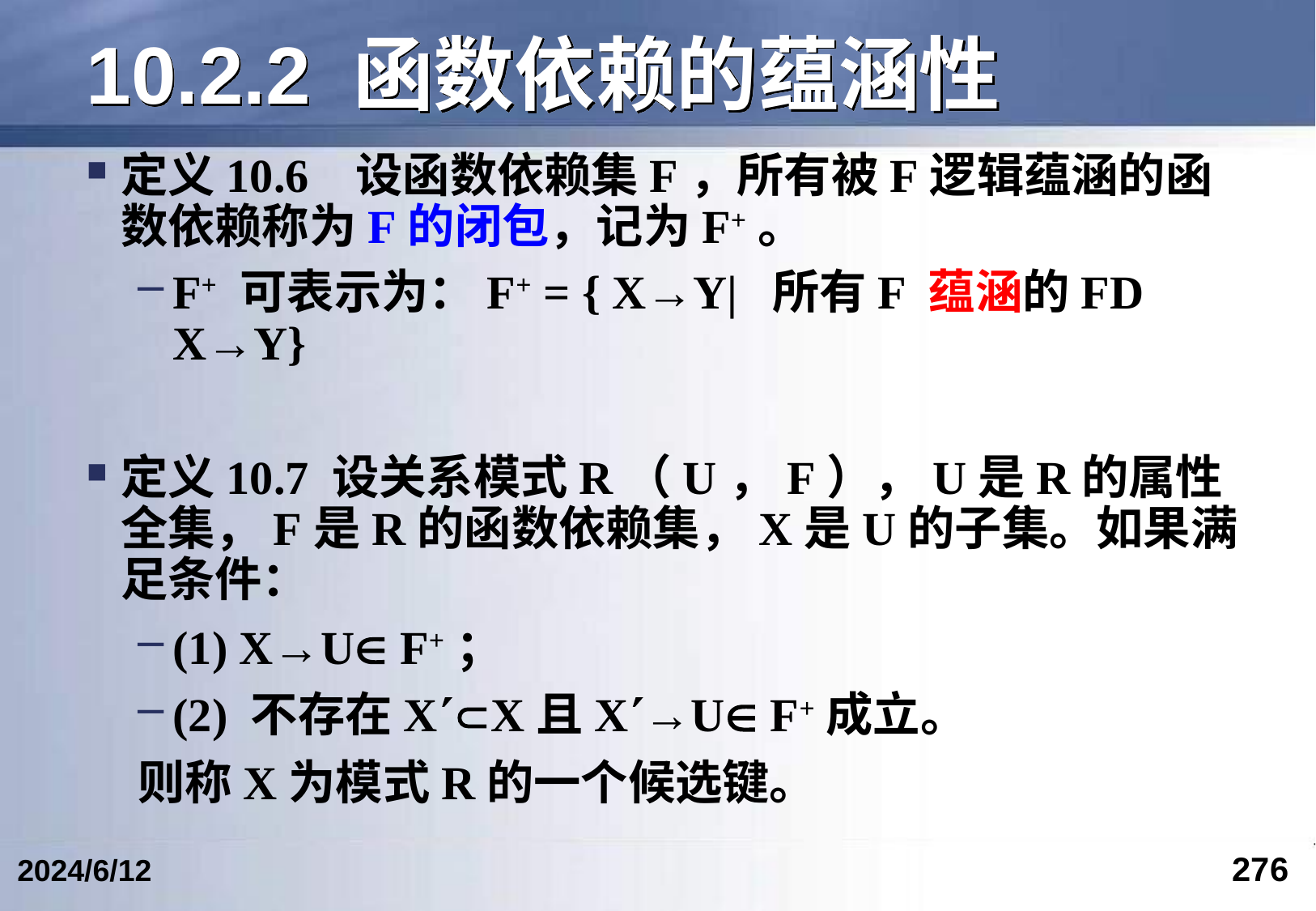

# 10.2.2 函数依赖的蕴涵性
定义10.6   设函数依赖集F，所有被F逻辑蕴涵的函数依赖称为F的闭包，记为F+。
F+ 可表示为：F+ = { X→Y|  所有F 蕴涵的FD  X→Y}

定义10.7 设关系模式R（U，F），U是R的属性全集，F是R的函数依赖集，X是U的子集。如果满足条件：
(1) X→U∈ F+；
(2) 不存在X′⊂X且X′→U∈ F+成立。
则称X为模式R的一个候选键。
276
2024/6/12